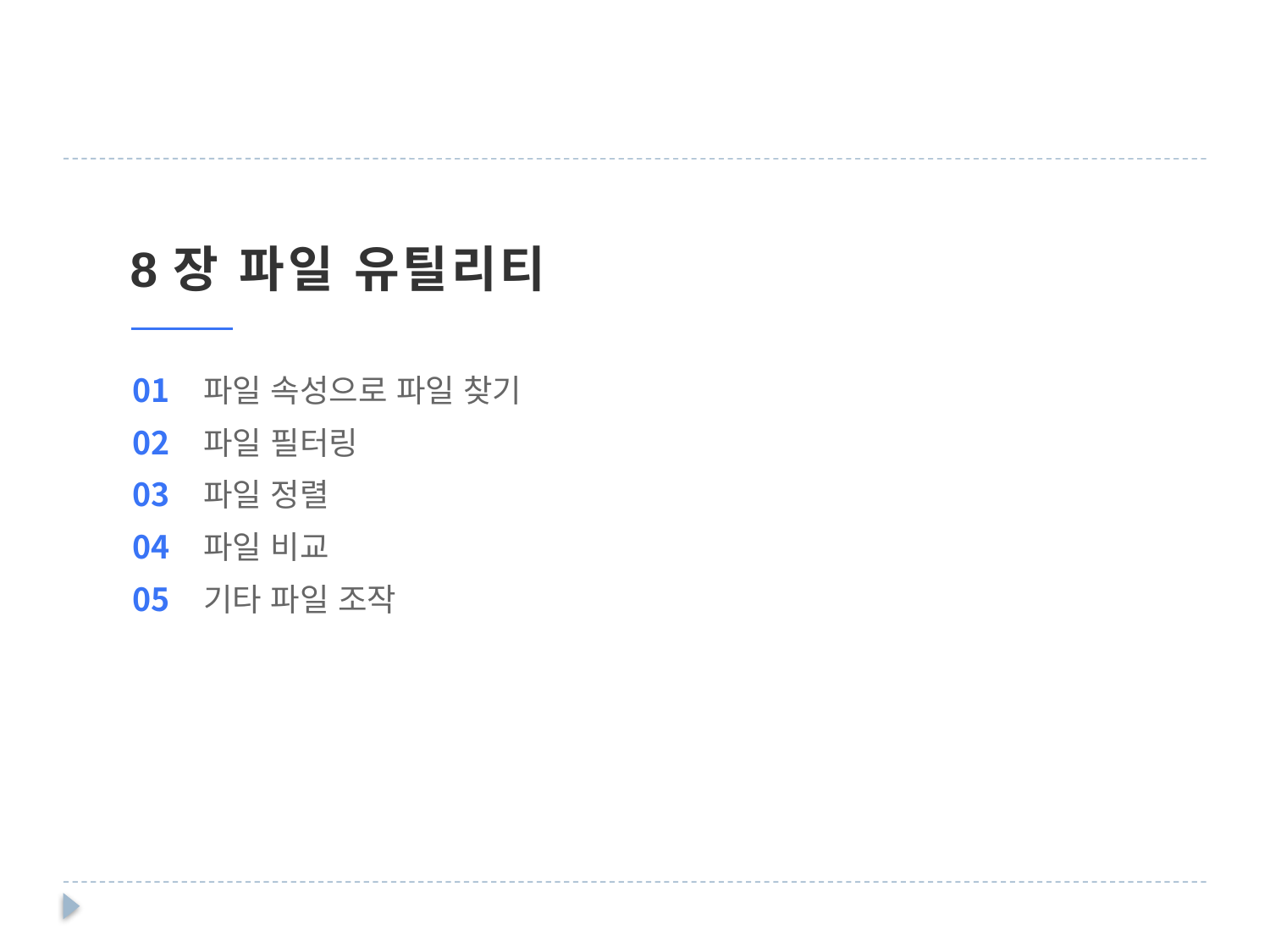

8장 파일 유틸리티
01
02
03
04
05
파일 속성으로 파일 찾기
파일 필터링
파일 정렬
파일 비교
기타 파일 조작